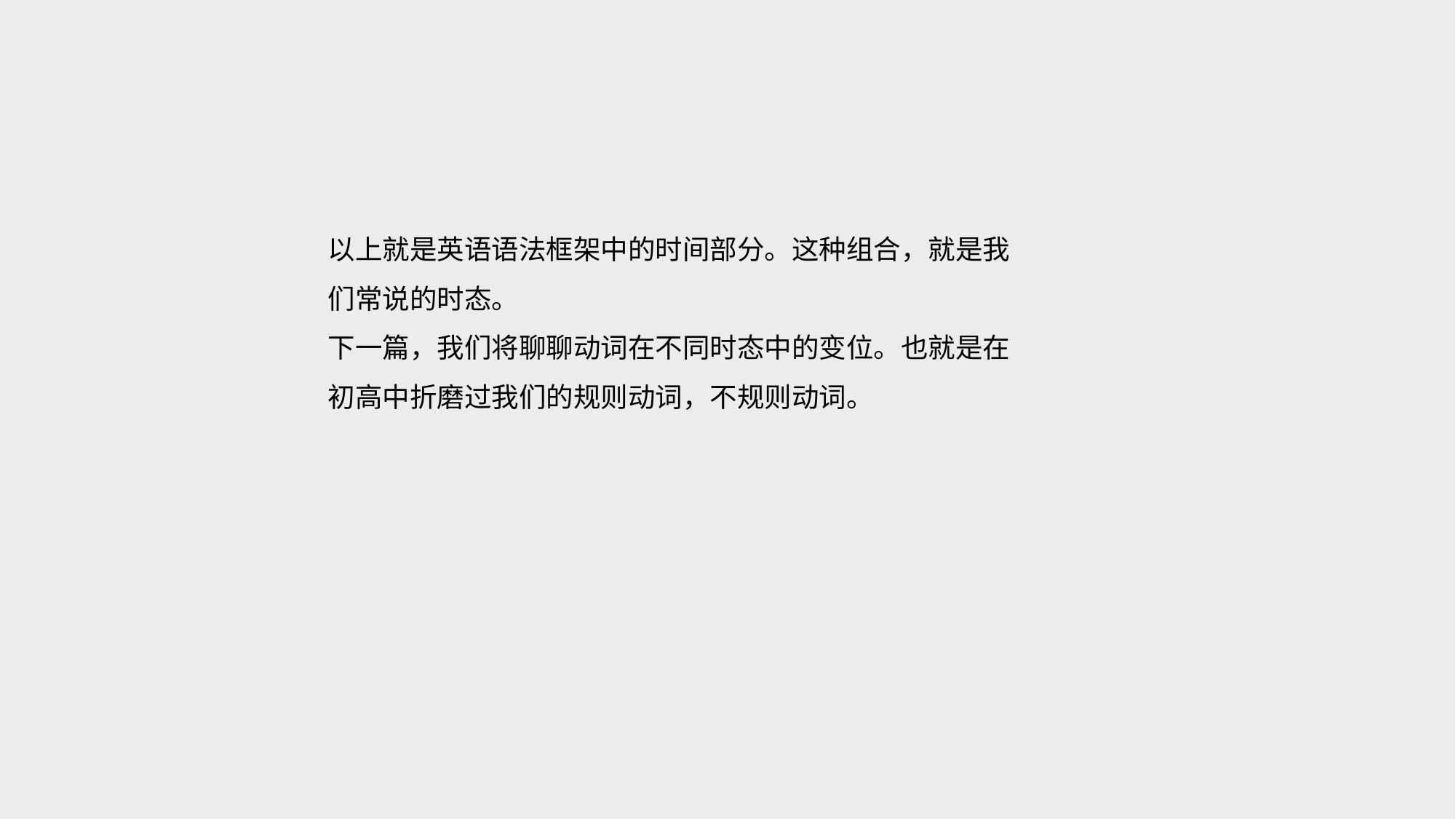

以上就是英语语法框架中的时间部分。这种组合，就是我们常说的时态。
下一篇，我们将聊聊动词在不同时态中的变位。也就是在初高中折磨过我们的规则动词，不规则动词。